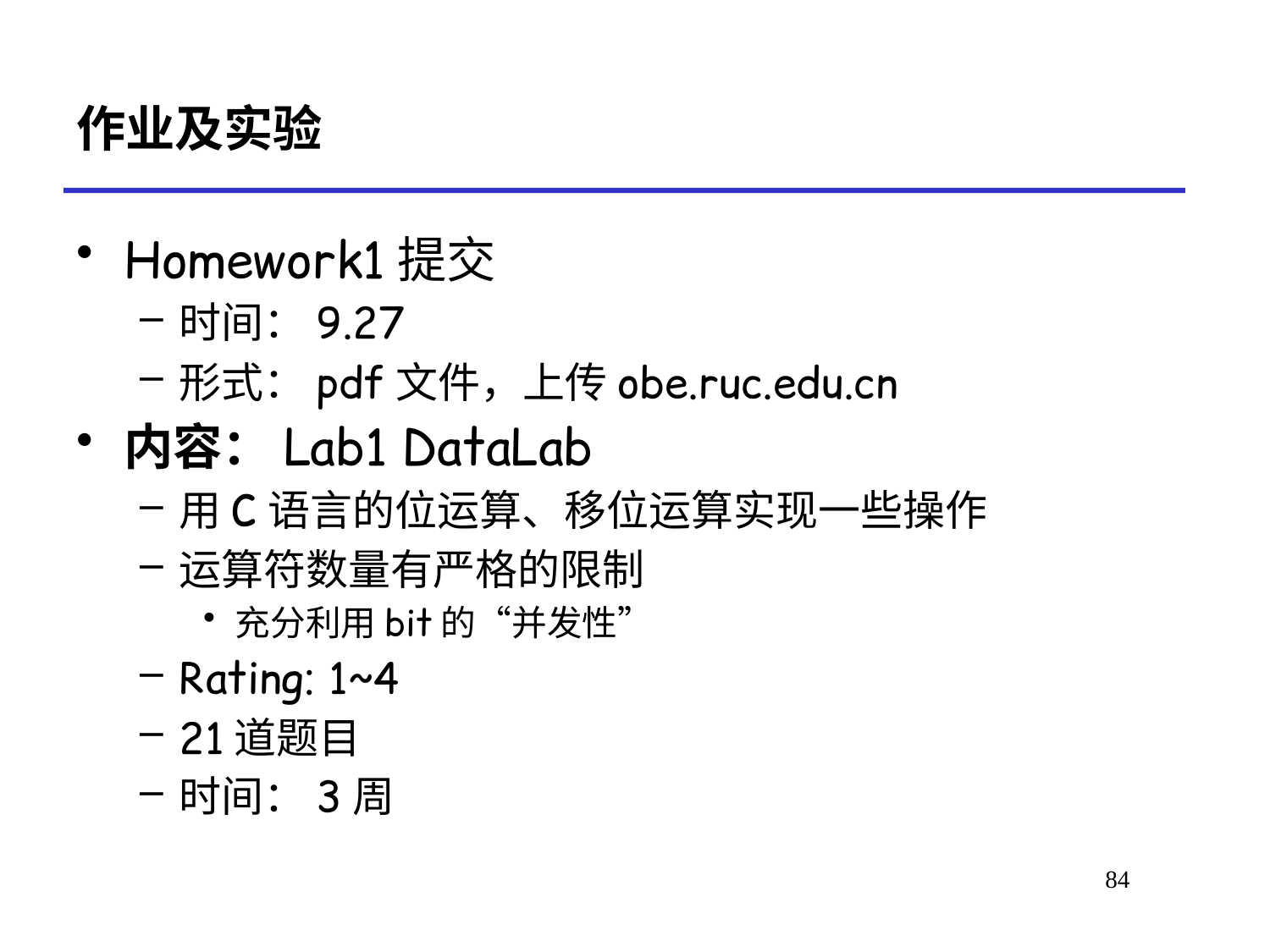

# 作业及实验
Homework1提交
时间：9.27
形式：pdf文件，上传obe.ruc.edu.cn
内容：Lab1 DataLab
用C语言的位运算、移位运算实现一些操作
运算符数量有严格的限制
充分利用bit的“并发性”
Rating: 1~4
21道题目
时间：3周

84